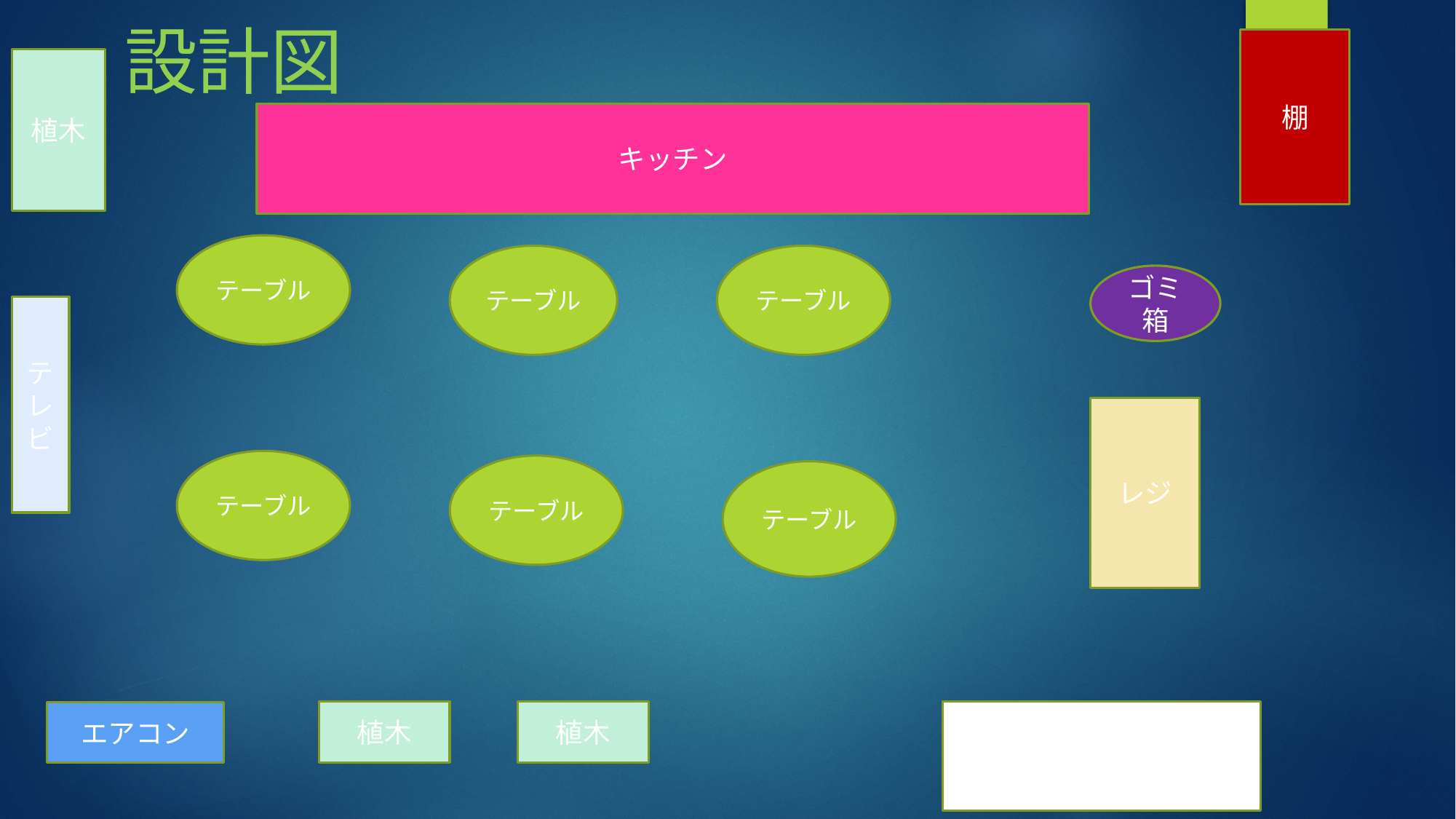

設計図
棚
植木
キッチン
テーブル
テーブル
テーブル
ゴミ箱
テレビ
レジ
テーブル
テーブル
テーブル
植木
植木
出入り口
エアコン